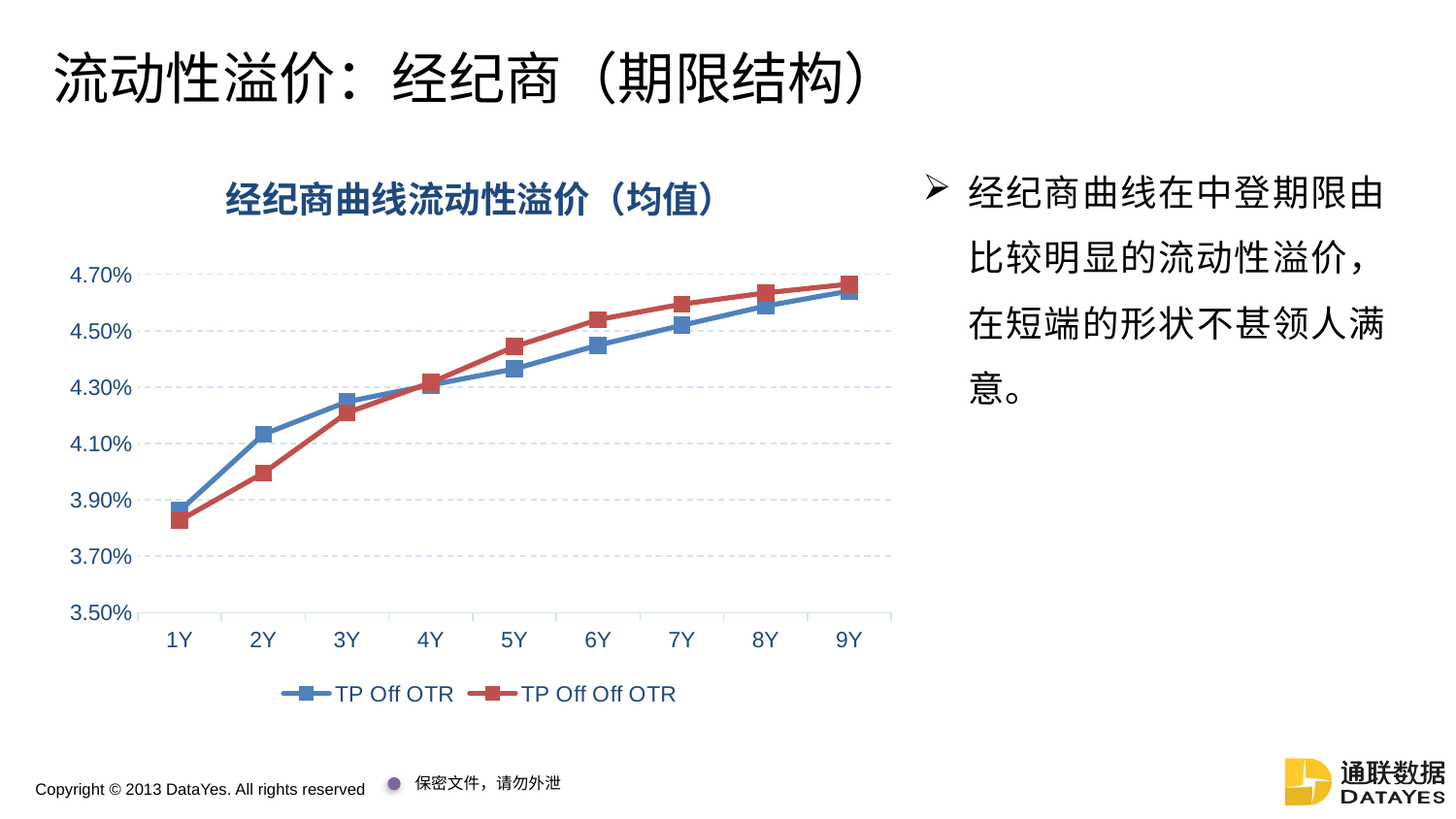

# 流动性溢价：经纪商（期限结构）

### Chart: 经纪商曲线流动性溢价（均值）

| Category |  |  |
|---|---|---|
| 1Y | 0.03861293376281363 | 0.038270617209132746 |
| 2Y | 0.041320947978352326 | 0.03995188681103111 |
| 3Y | 0.04248033213563618 | 0.04208764480814967 |
| 4Y | 0.04307310432925553 | 0.043157453096101216 |
| 5Y | 0.04364526222434459 | 0.044433454038501685 |
| 6Y | 0.04448664601683236 | 0.04539061047767121 |
| 7Y | 0.04518939261456471 | 0.04594116133119728 |
| 8Y | 0.04587325763664065 | 0.04633919411711379 |
| 9Y | 0.046405529749254486 | 0.046649072183958695 |
经纪商曲线在中登期限由比较明显的流动性溢价，在短端的形状不甚领人满意。